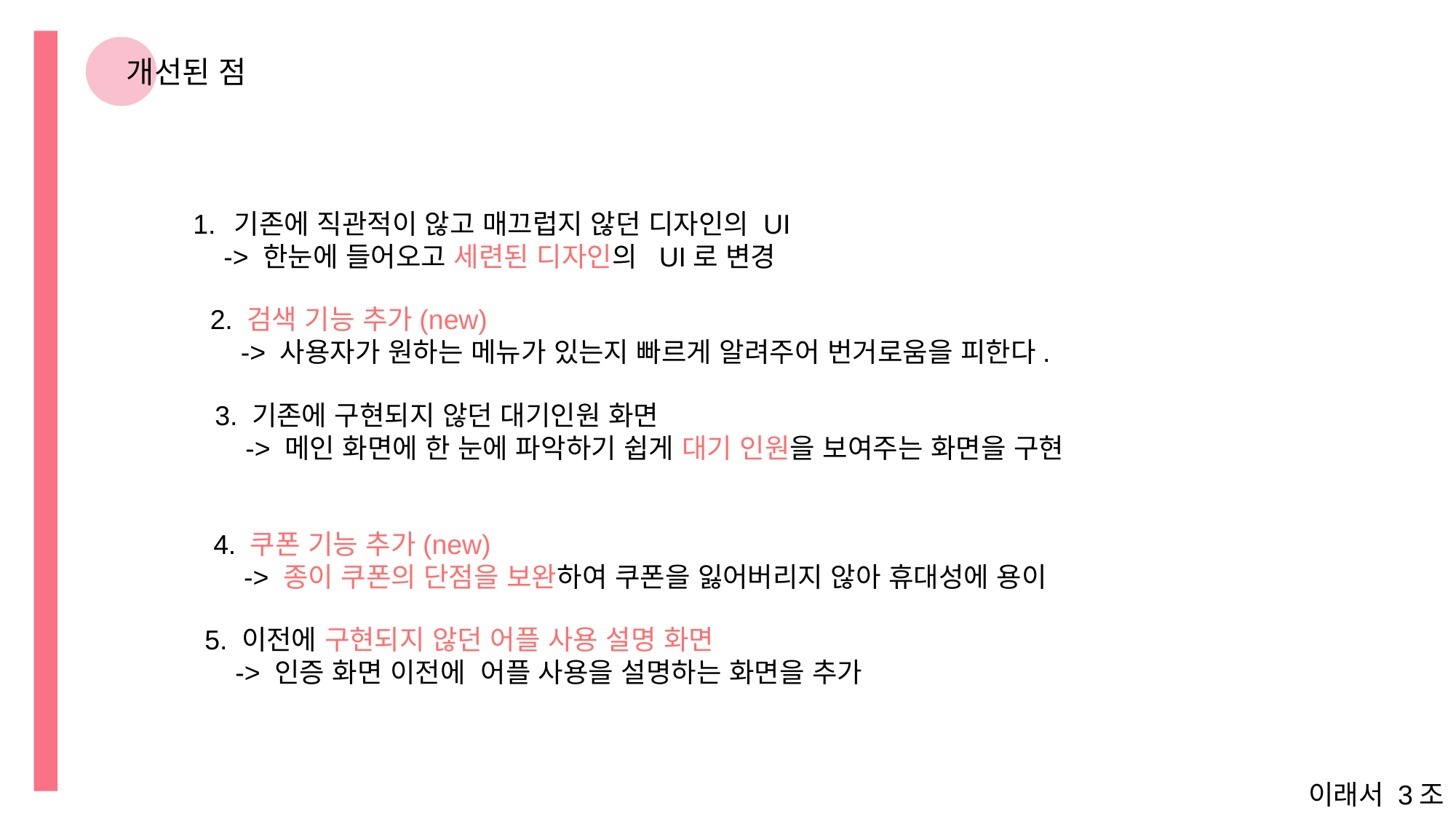

개선된 점
기존에 직관적이 않고 매끄럽지 않던 디자인의 UI
    -> 한눈에 들어오고 세련된 디자인의  UI로 변경
2. 검색 기능 추가(new)
    -> 사용자가 원하는 메뉴가 있는지 빠르게 알려주어 번거로움을 피한다.
3. 기존에 구현되지 않던 대기인원 화면
    -> 메인 화면에 한 눈에 파악하기 쉽게 대기 인원을 보여주는 화면을 구현

4. 쿠폰 기능 추가(new)
    -> 종이 쿠폰의 단점을 보완하여 쿠폰을 잃어버리지 않아 휴대성에 용이
5. 이전에 구현되지 않던 어플 사용 설명 화면
    -> 인증 화면 이전에  어플 사용을 설명하는 화면을 추가
이래서 3조